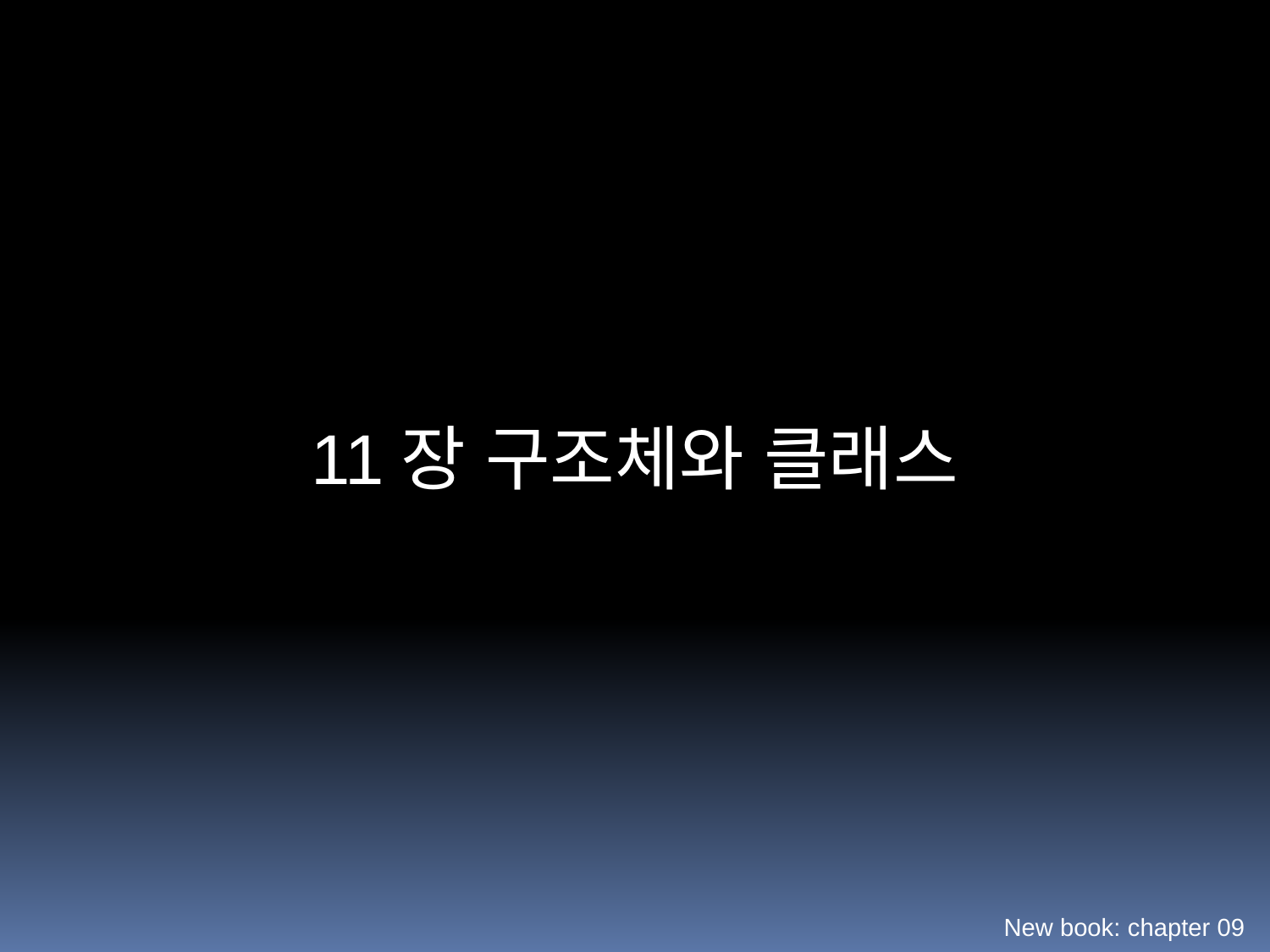

11장 구조체와 클래스
New book: chapter 09